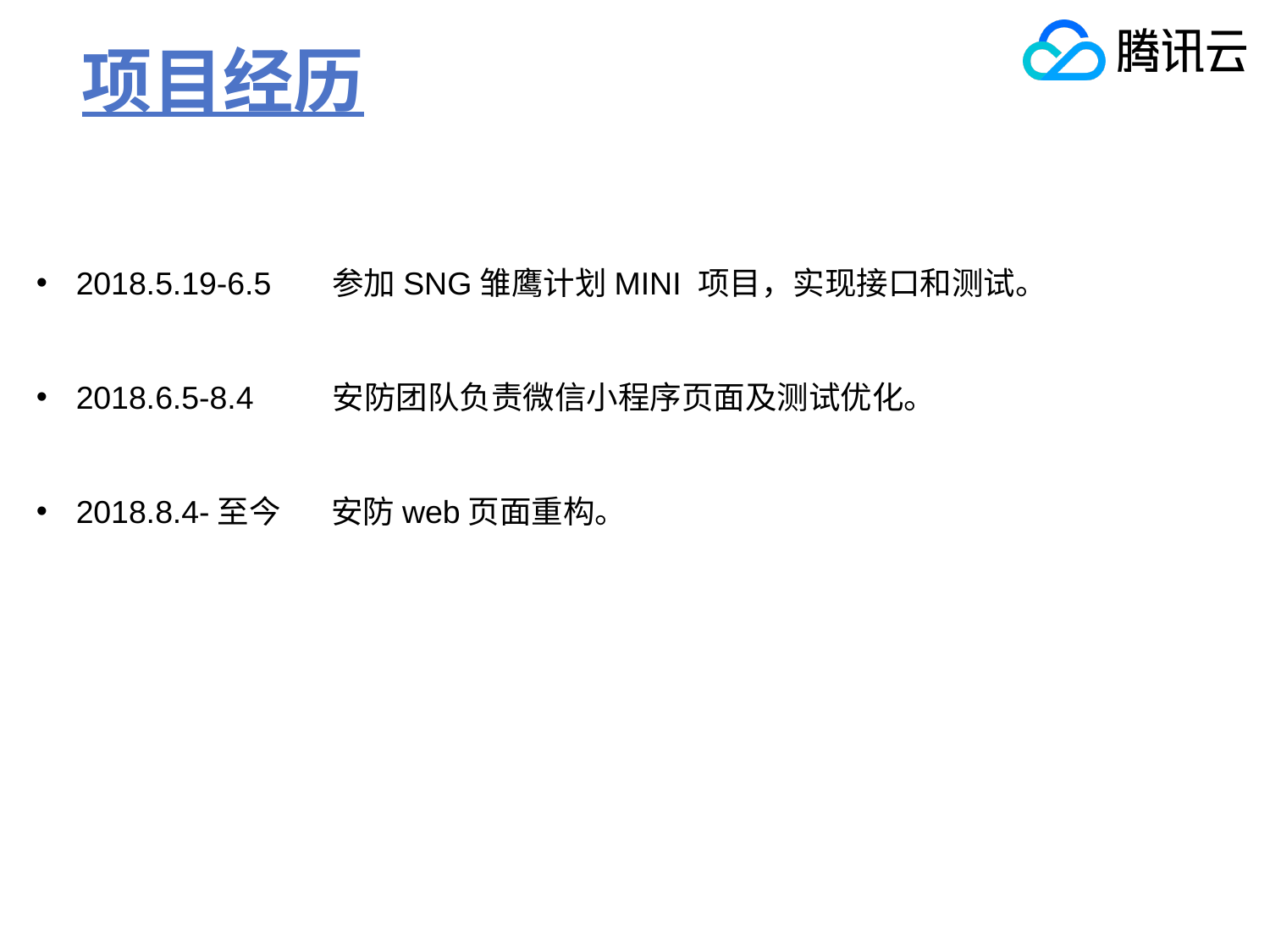

项目经历

2018.5.19-6.5      参加SNG雏鹰计划MINI 项目，实现接口和测试。

2018.6.5-8.4        安防团队负责微信小程序页面及测试优化。

2018.8.4-至今       安防web页面重构。